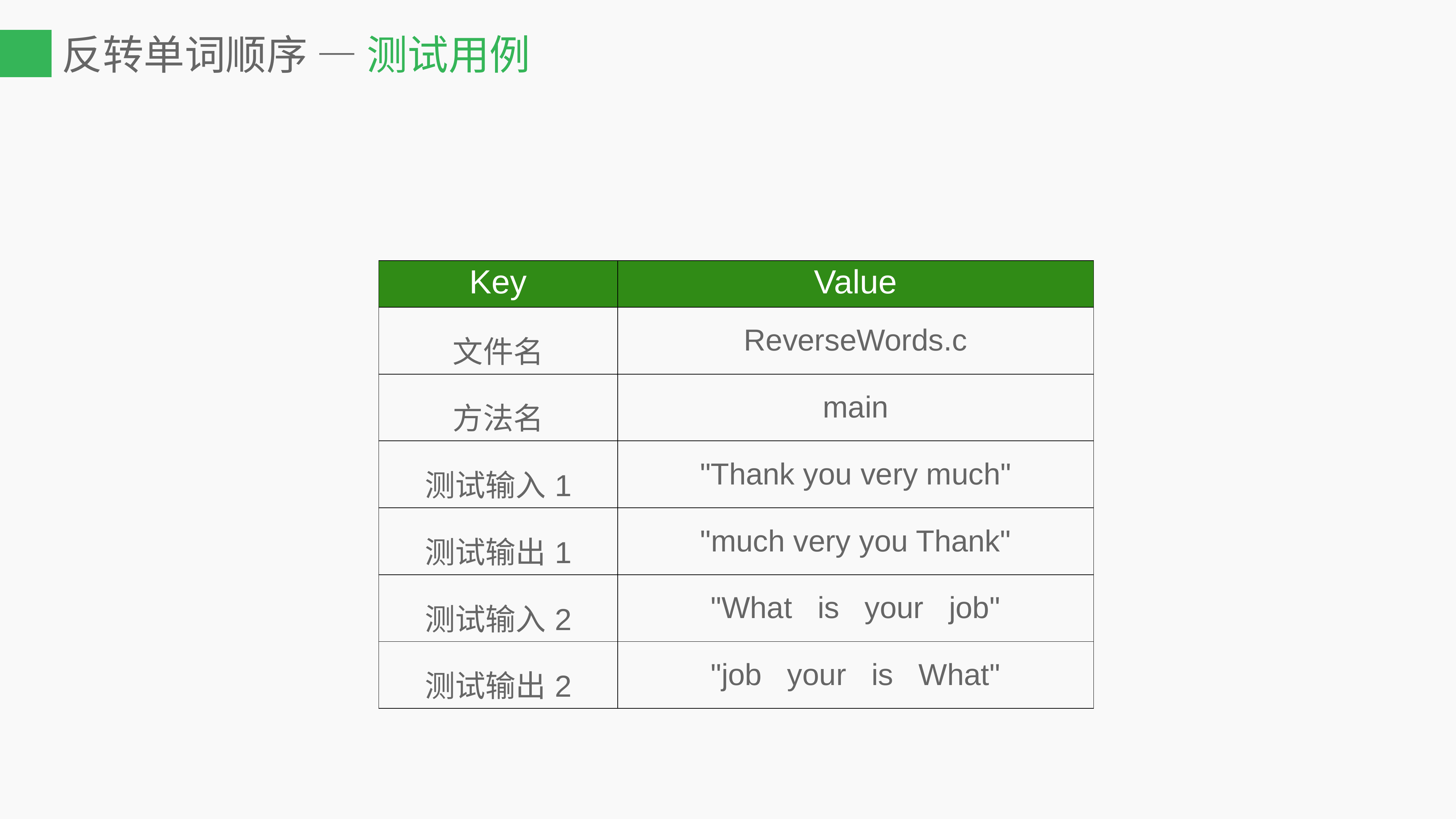

# 反转单词顺序 — 测试用例

| Key | Value |
| --- | --- |
| 文件名 | ReverseWords.c |
| 方法名 | main |
| 测试输入1 | "Thank you very much" |
| 测试输出1 | "much very you Thank" |
| 测试输入2 | "What is your job" |
| 测试输出2 | "job your is What" |